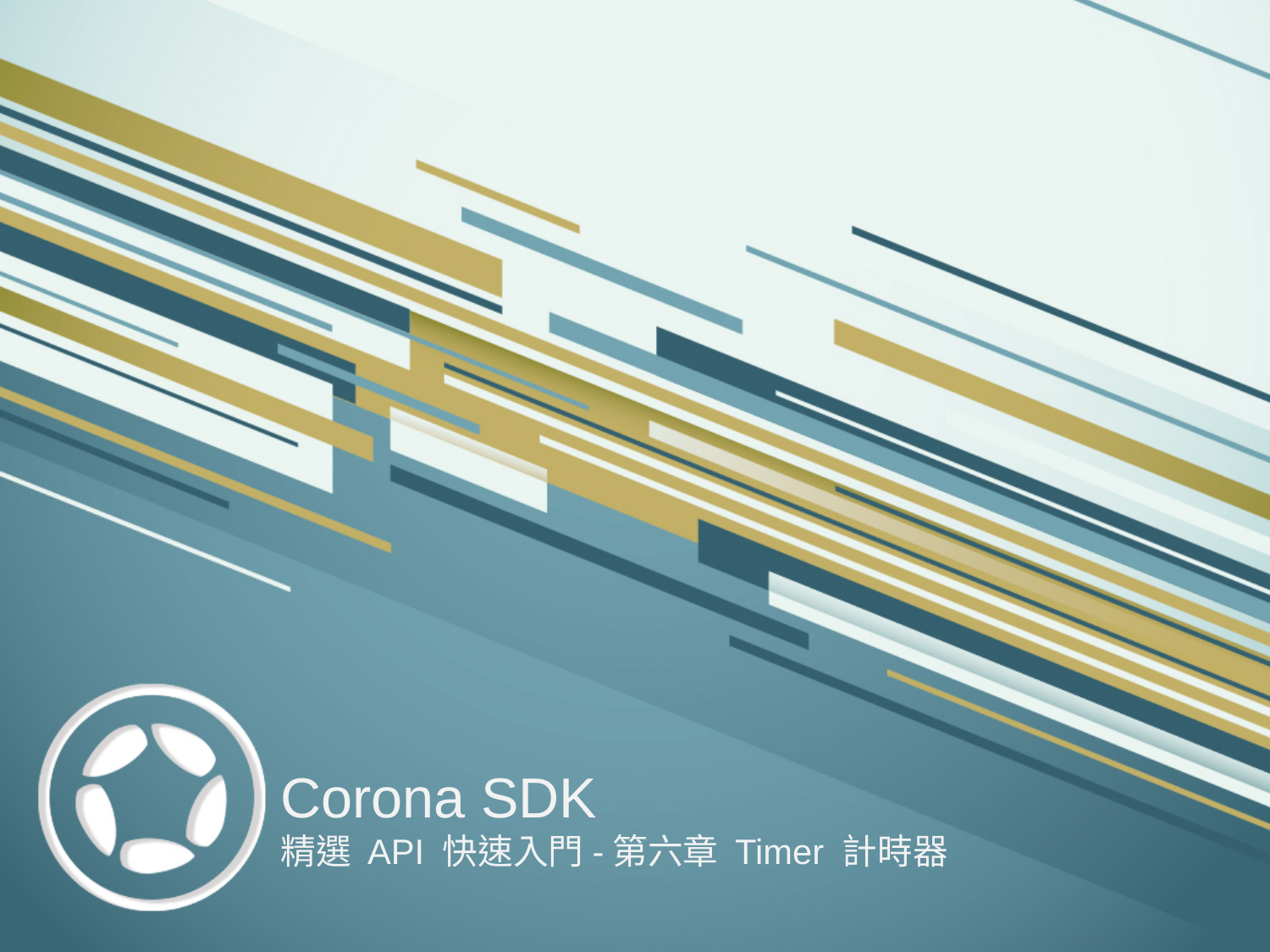

# Corona SDK 精選 API 快速入門-第六章 Timer 計時器